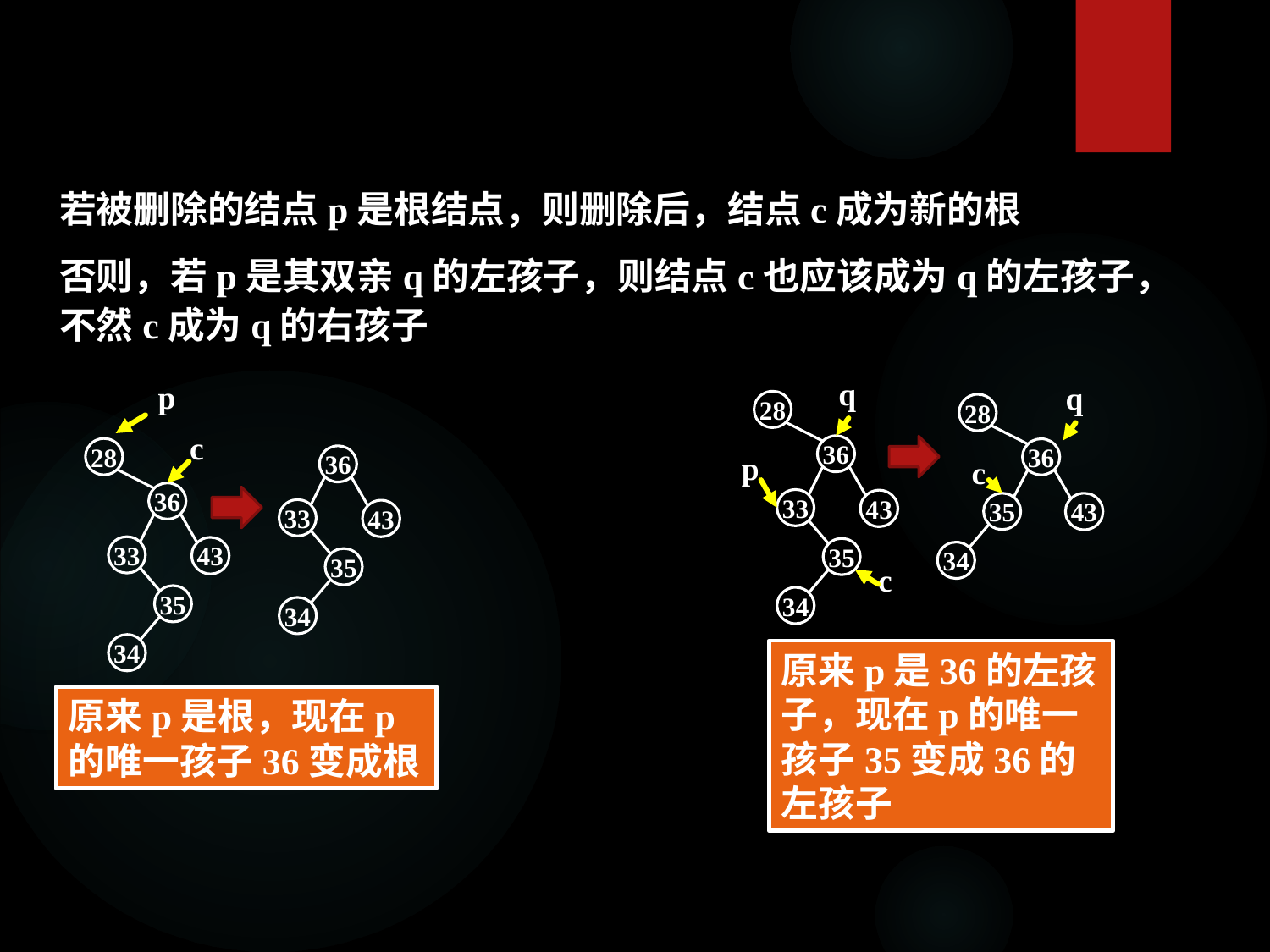

若被删除的结点p是根结点，则删除后，结点c成为新的根
否则，若p是其双亲q的左孩子，则结点c也应该成为q的左孩子，不然c成为q的右孩子
q
p
28
36
36

33
43
33
43
35
35
34
34
原来p是根，现在p的唯一孩子36变成根
q
28
28
c
36

36
p
c
33
43
35
43
35
34
c
34
原来p是36的左孩子，现在p的唯一孩子35变成36的左孩子